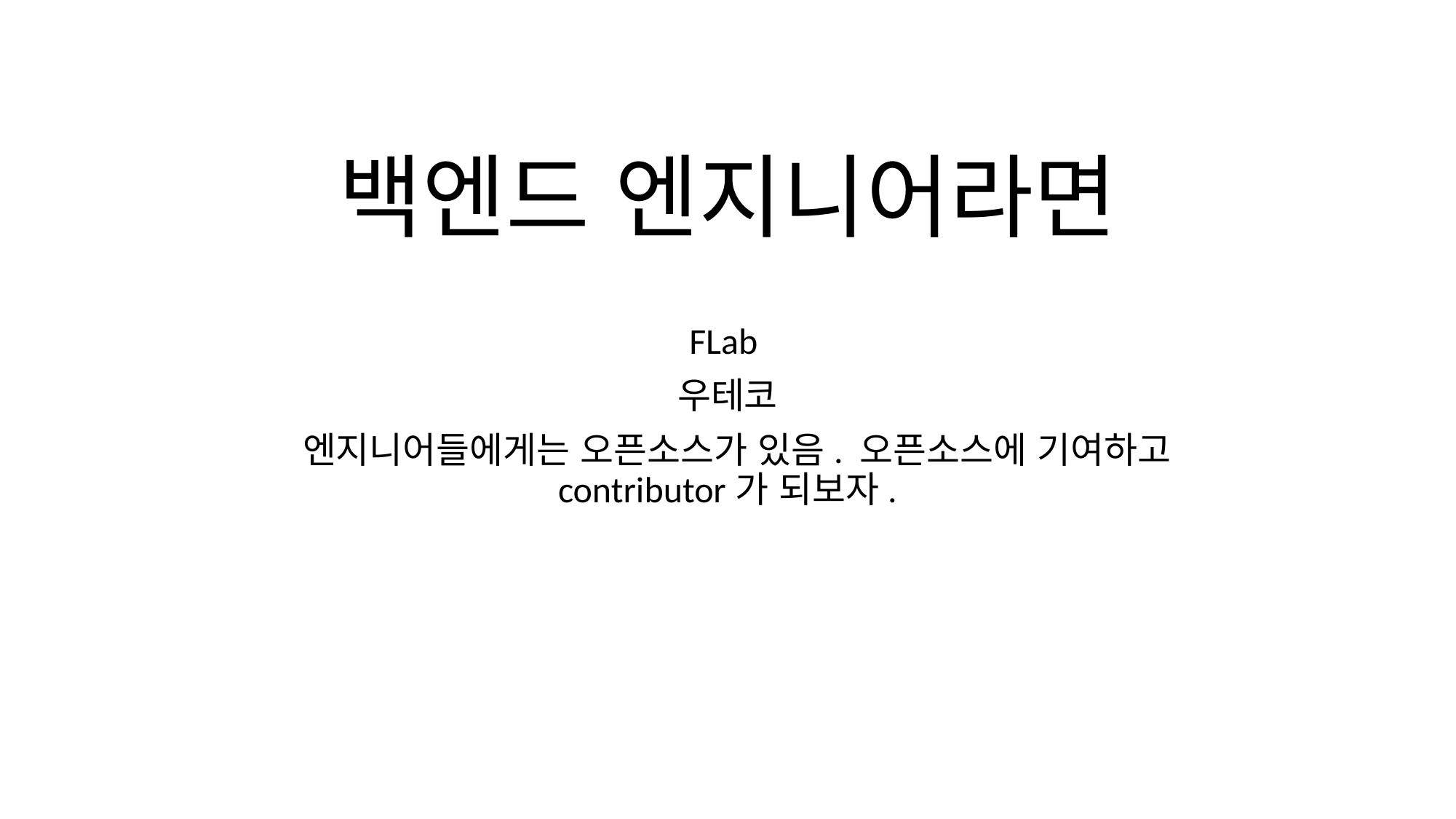

# 백엔드 엔지니어라면
FLab
우테코
 엔지니어들에게는 오픈소스가 있음. 오픈소스에 기여하고 contributor가 되보자.